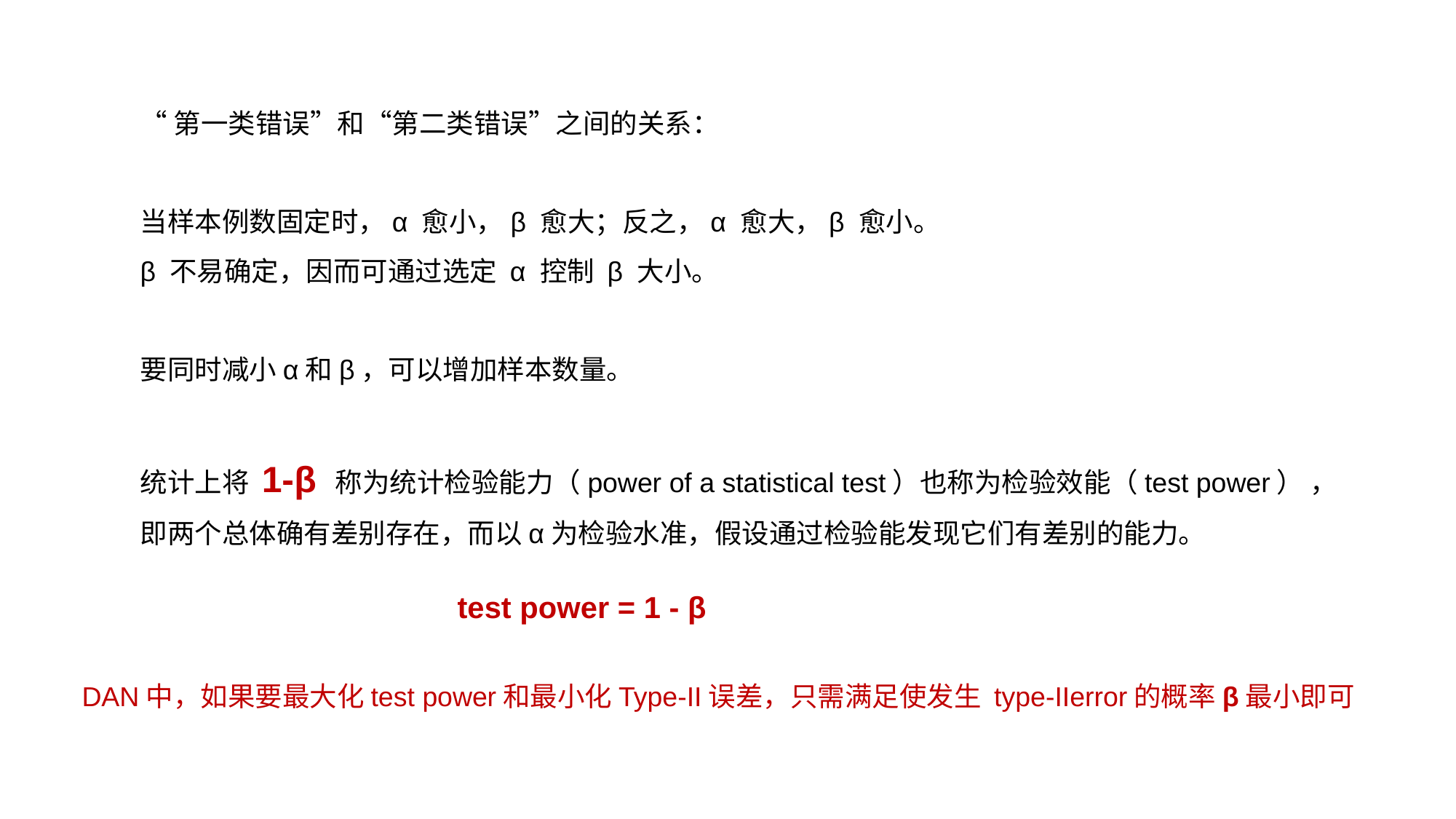

“第一类错误”和“第二类错误”之间的关系：

当样本例数固定时，α 愈小，β 愈大；反之，α 愈大，β 愈小。
β 不易确定，因而可通过选定 α 控制 β 大小。

要同时减小α和β，可以增加样本数量。

统计上将 1-β 称为统计检验能力（power of a statistical test）也称为检验效能（test power） ，即两个总体确有差别存在，而以α为检验水准，假设通过检验能发现它们有差别的能力。
test power = 1 - β
 DAN中，如果要最大化test power和最小化Type-II误差，只需满足使发生 type-IIerror的概率β最小即可